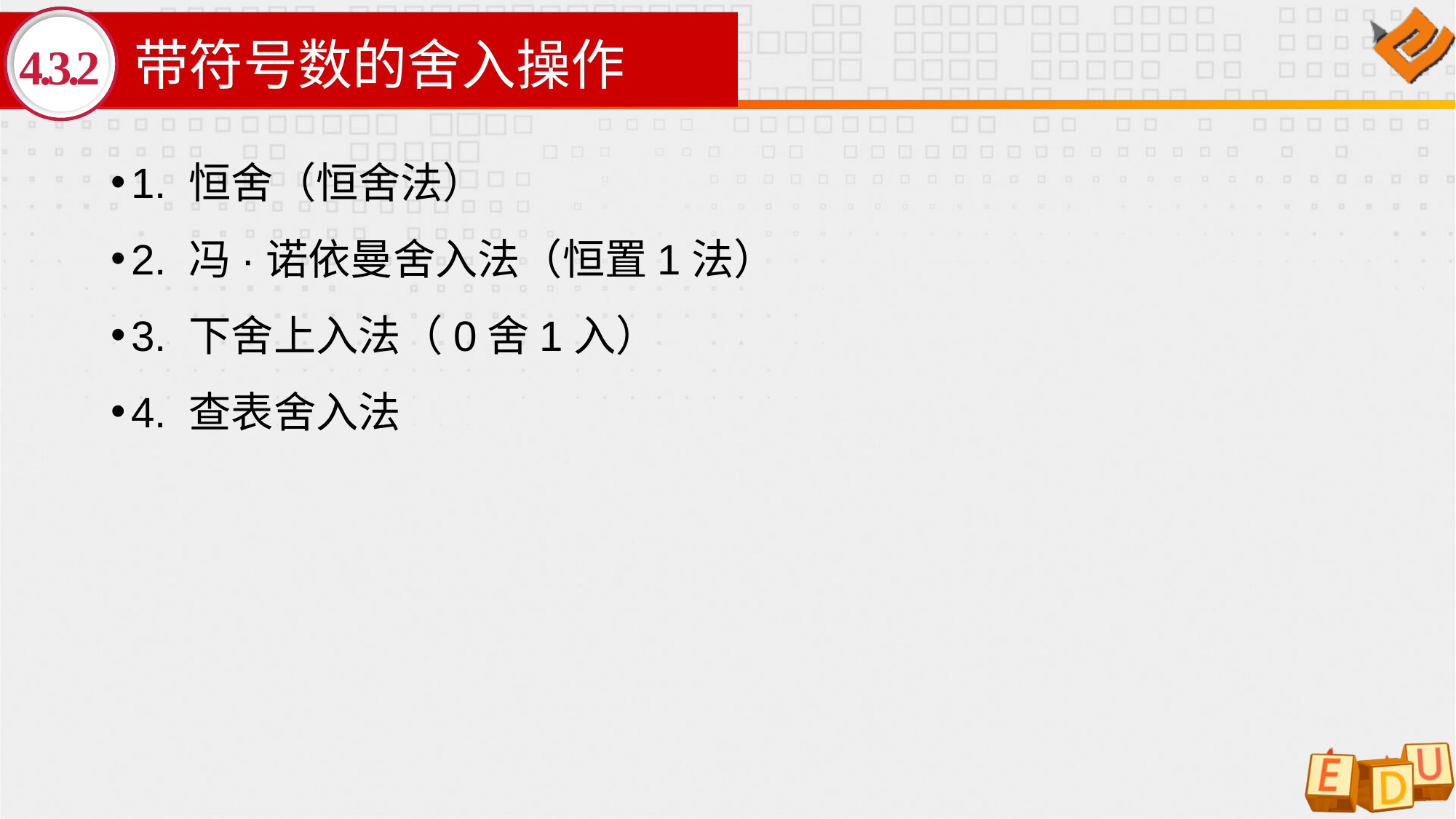

# 带符号数的舍入操作
4.3.2
1. 恒舍（恒舍法）
2. 冯·诺依曼舍入法（恒置1法）
3. 下舍上入法（0舍1入）
4. 查表舍入法